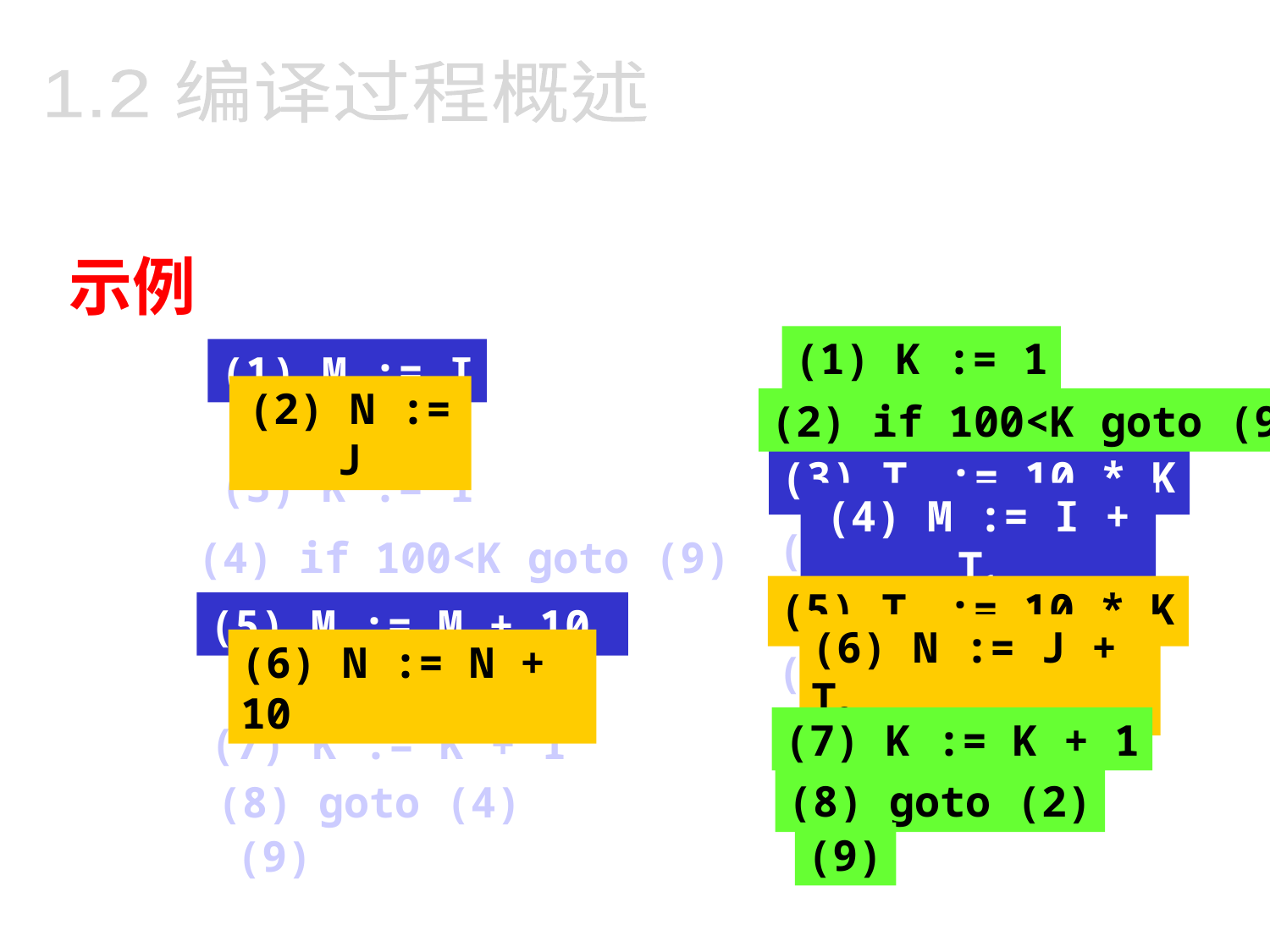

1.2 编译过程概述
示例
(1) K := 1
(1) K := 1
(1) M := I
(2) if 100<K goto (9)
(2) if 100<K goto (9)
(2) N := J
(3) T1 := 10 * K
(3) K := 1
(3) T1 := 10 * K
(4) M := I + T1
(4) M := I + T1
(4) if 100<K goto (9)
(5) T2 := 10 * K
(5) T2 := 10 * K
(5) M := M + 10
(6) N := J + T2
(6) N := J + T2
(6) N := N + 10
(7) K := K + 1
(7) K := K + 1
(7) K := K + 1
(8) goto (2)
(8) goto (4)
(8) goto (2)
(9)
(9)
(9)